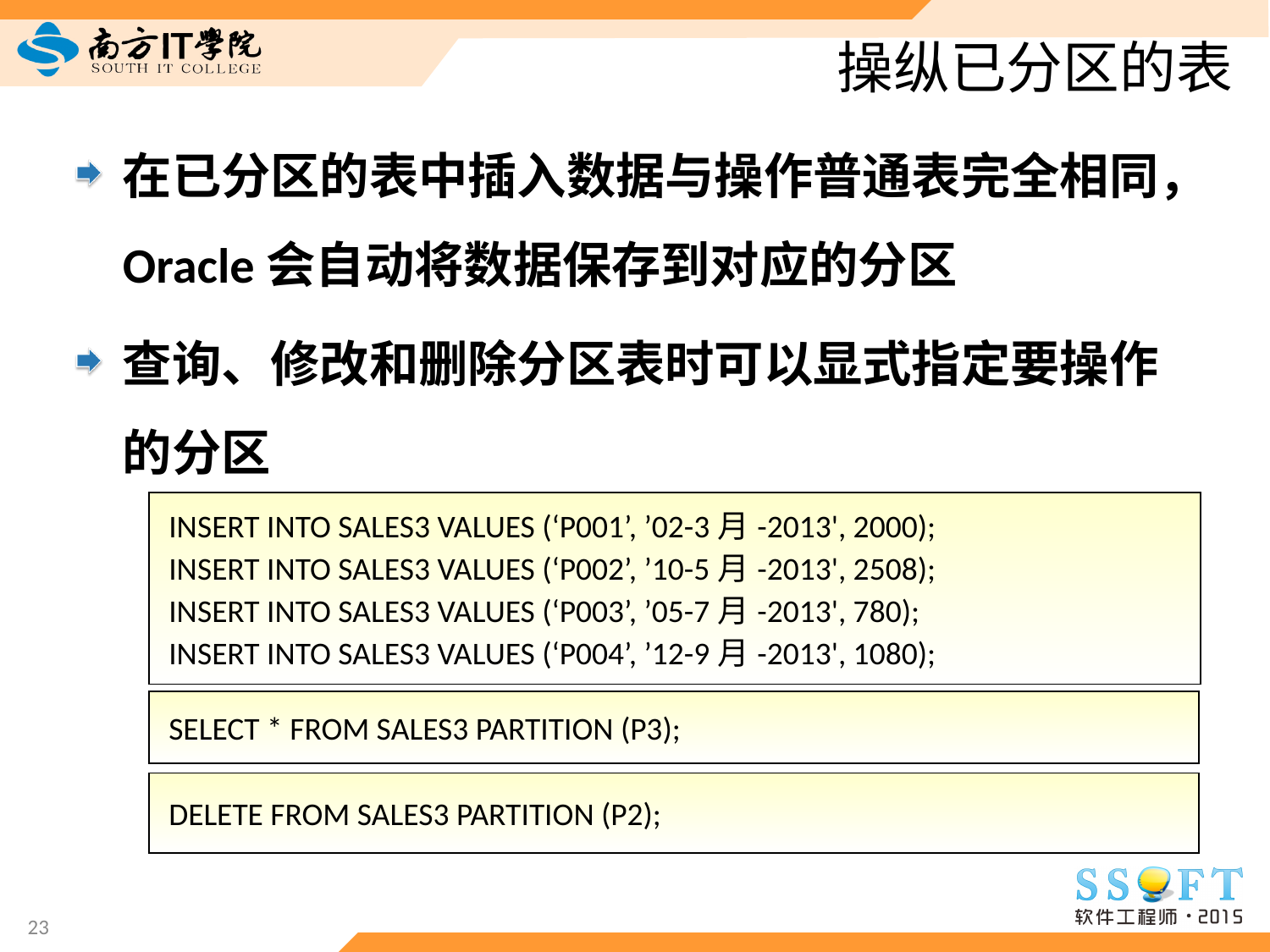

# 操纵已分区的表
在已分区的表中插入数据与操作普通表完全相同，Oracle会自动将数据保存到对应的分区
查询、修改和删除分区表时可以显式指定要操作的分区
INSERT INTO SALES3 VALUES (‘P001’, ’02-3月-2013', 2000);
INSERT INTO SALES3 VALUES (‘P002’, ’10-5月-2013', 2508);
INSERT INTO SALES3 VALUES (‘P003’, ’05-7月-2013', 780);
INSERT INTO SALES3 VALUES (‘P004’, ’12-9月-2013', 1080);
SELECT * FROM SALES3 PARTITION (P3);
DELETE FROM SALES3 PARTITION (P2);
23